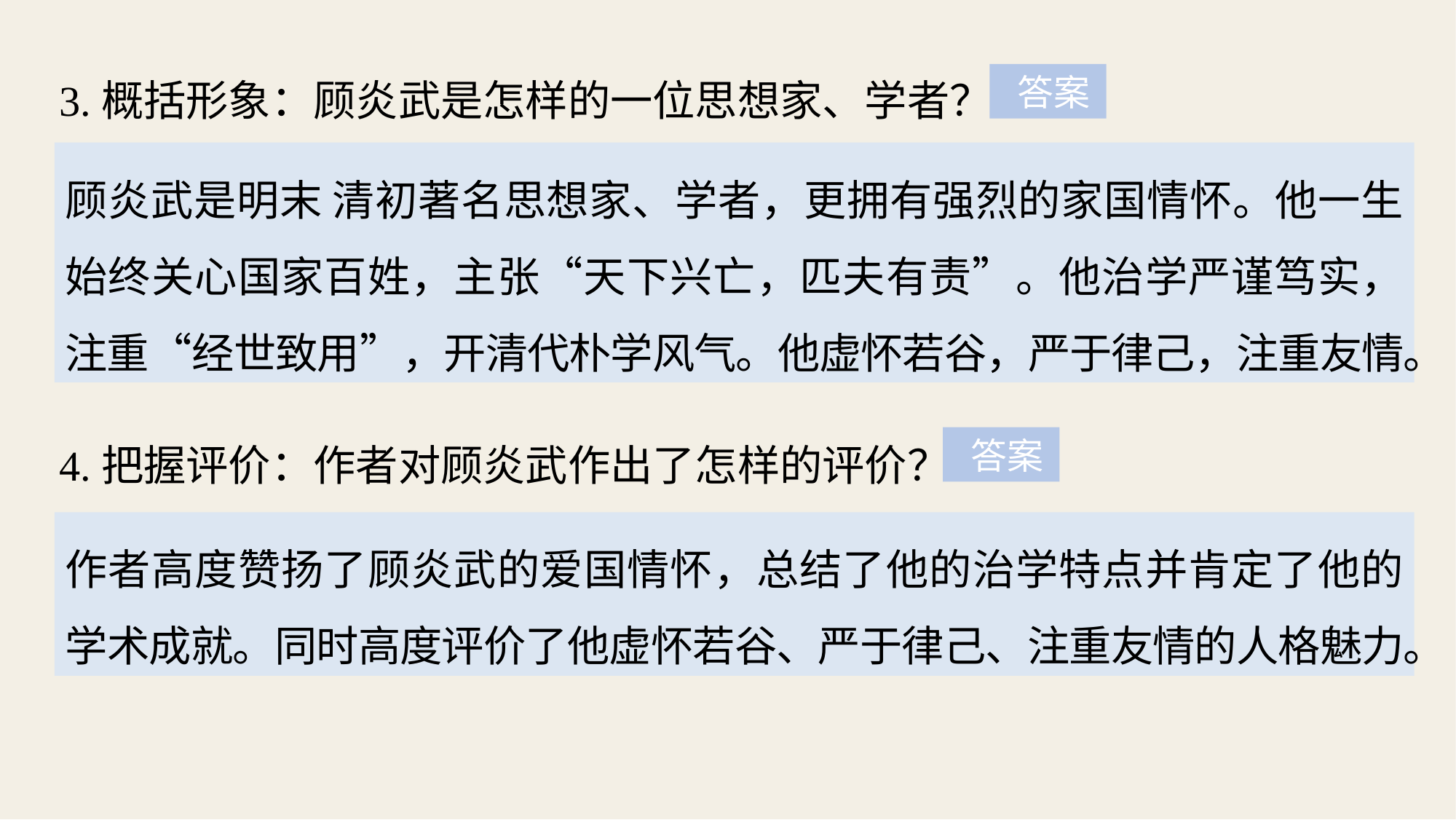

3.概括形象：顾炎武是怎样的一位思想家、学者？
 答案
顾炎武是明末 清初著名思想家、学者，更拥有强烈的家国情怀。他一生始终关心国家百姓，主张“天下兴亡，匹夫有责”。他治学严谨笃实，注重“经世致用”，开清代朴学风气。他虚怀若谷，严于律己，注重友情。
4.把握评价：作者对顾炎武作出了怎样的评价？
 答案
作者高度赞扬了顾炎武的爱国情怀，总结了他的治学特点并肯定了他的学术成就。同时高度评价了他虚怀若谷、严于律己、注重友情的人格魅力。